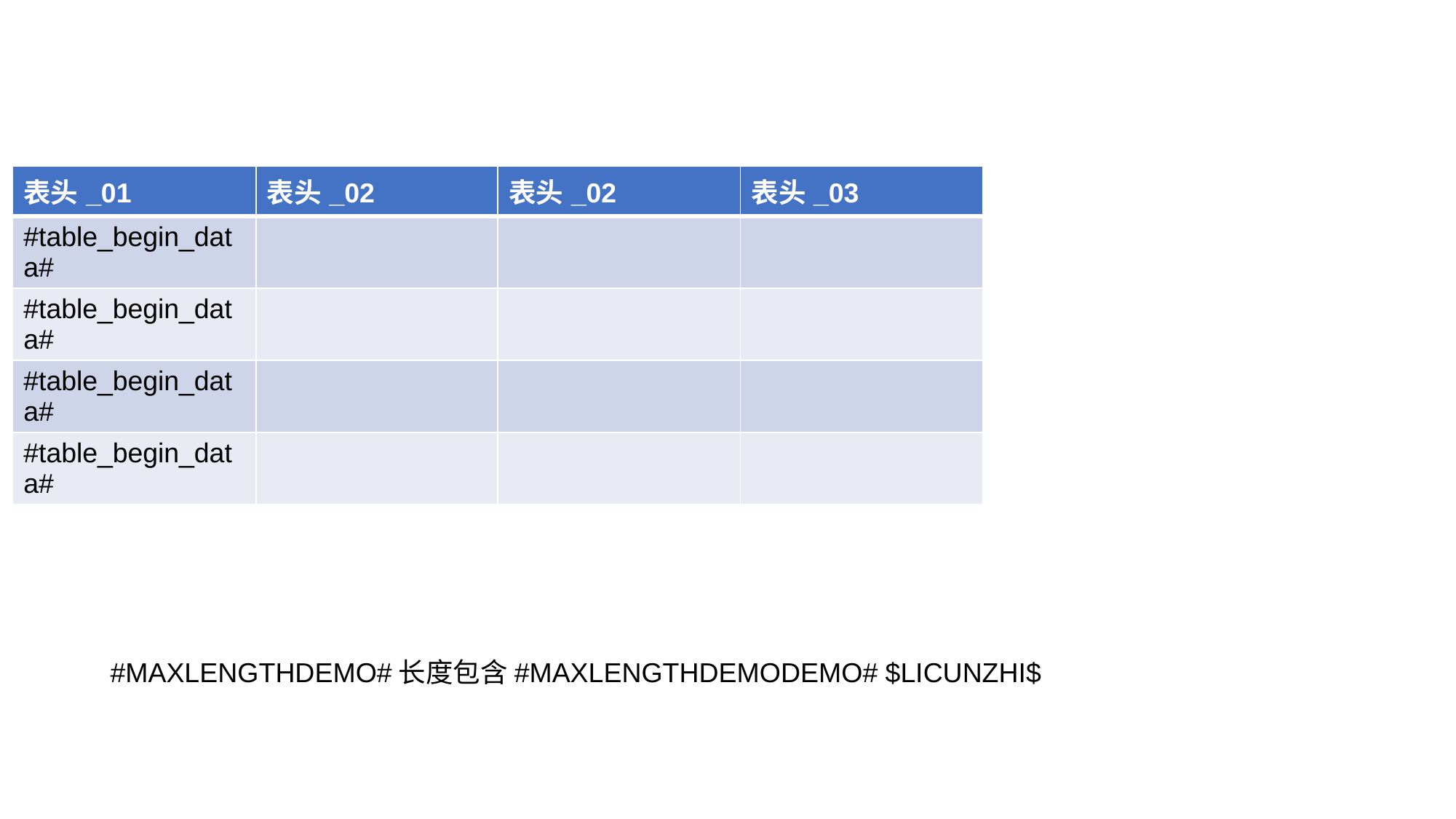

| 表头\_01 | 表头\_02 | 表头\_02 | 表头\_03 |
| --- | --- | --- | --- |
| #table\_begin\_data# |  |  |  |
| #table\_begin\_data# |  |  |  |
| #table\_begin\_data# |  |  |  |
| #table\_begin\_data# |  |  |  |
#MAXLENGTHDEMO#长度包含#MAXLENGTHDEMODEMO# $LICUNZHI$